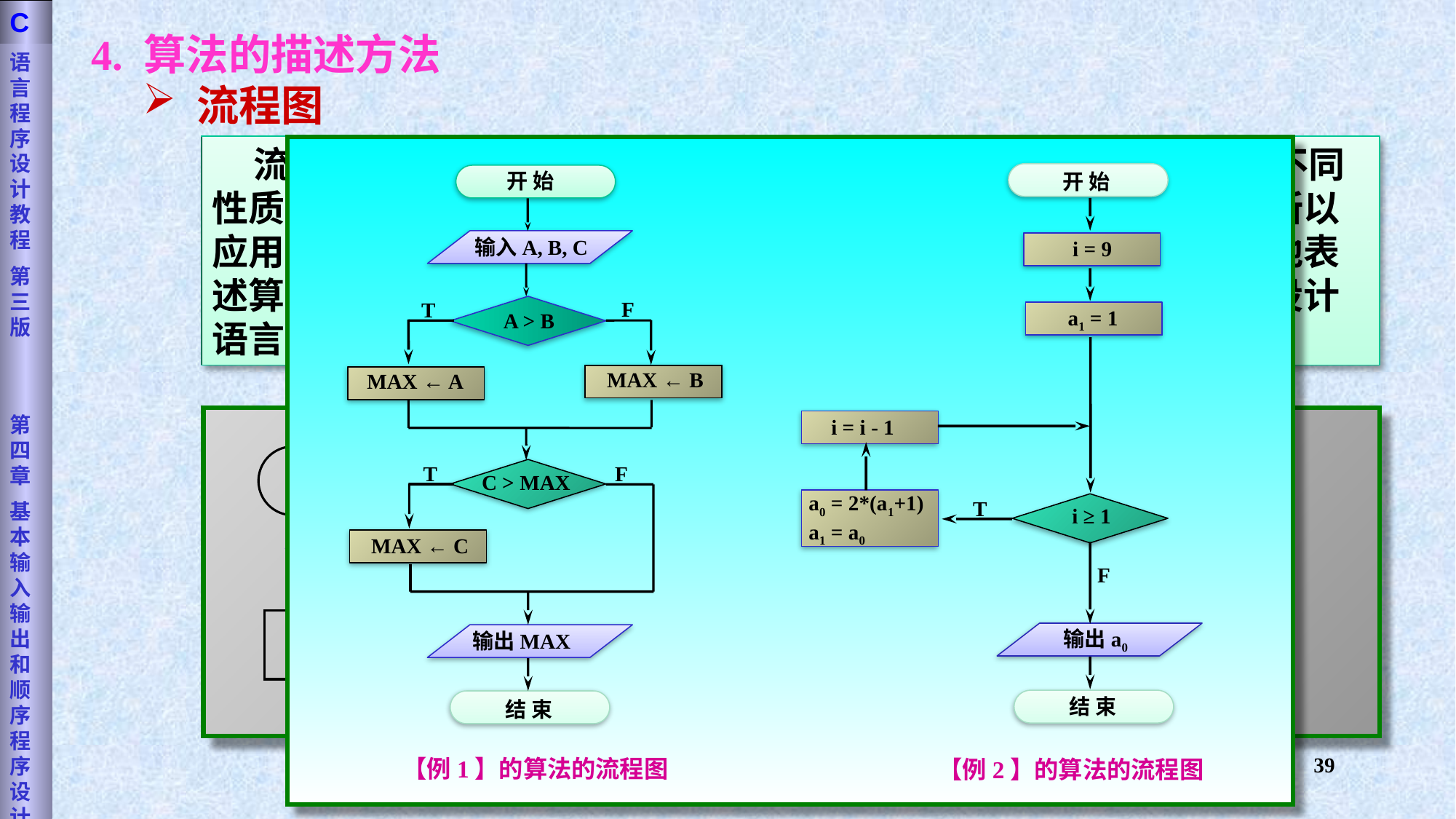

语言程序设计教程
第三版

第四章
基本输入输出和顺序程序设计
C
4. 算法的描述方法
 流程图
    流程图是一种传统的算法表示法，利用几何图形的框来代表各种不同性质的操作，用流程线来指示算法的执行方向。由于其简单直观，所以应用广泛，特别是在早期语言设计阶段，只有通过流程图才能简明地表述算法，流程图成为程序员们交流的重要手段，直到结构化的程序设计语言出现，对流程图的依赖才有所降低。

开 始

输入A, B, C

F

T

A > B
MAX ← B

MAX ← A

T

F

C > MAX
MAX ← C

输出MAX

结 束

【例1】的算法的流程图
开 始

i = 9

a1 = 1

i = i - 1

a0 = 2*(a1+1)
a1 = a0

T

i ≥ 1

输出a0

结 束

【例2】的算法的流程图
F

起止框
输入、输出框
注释框
判断框

流程线
连接点
处理框
39